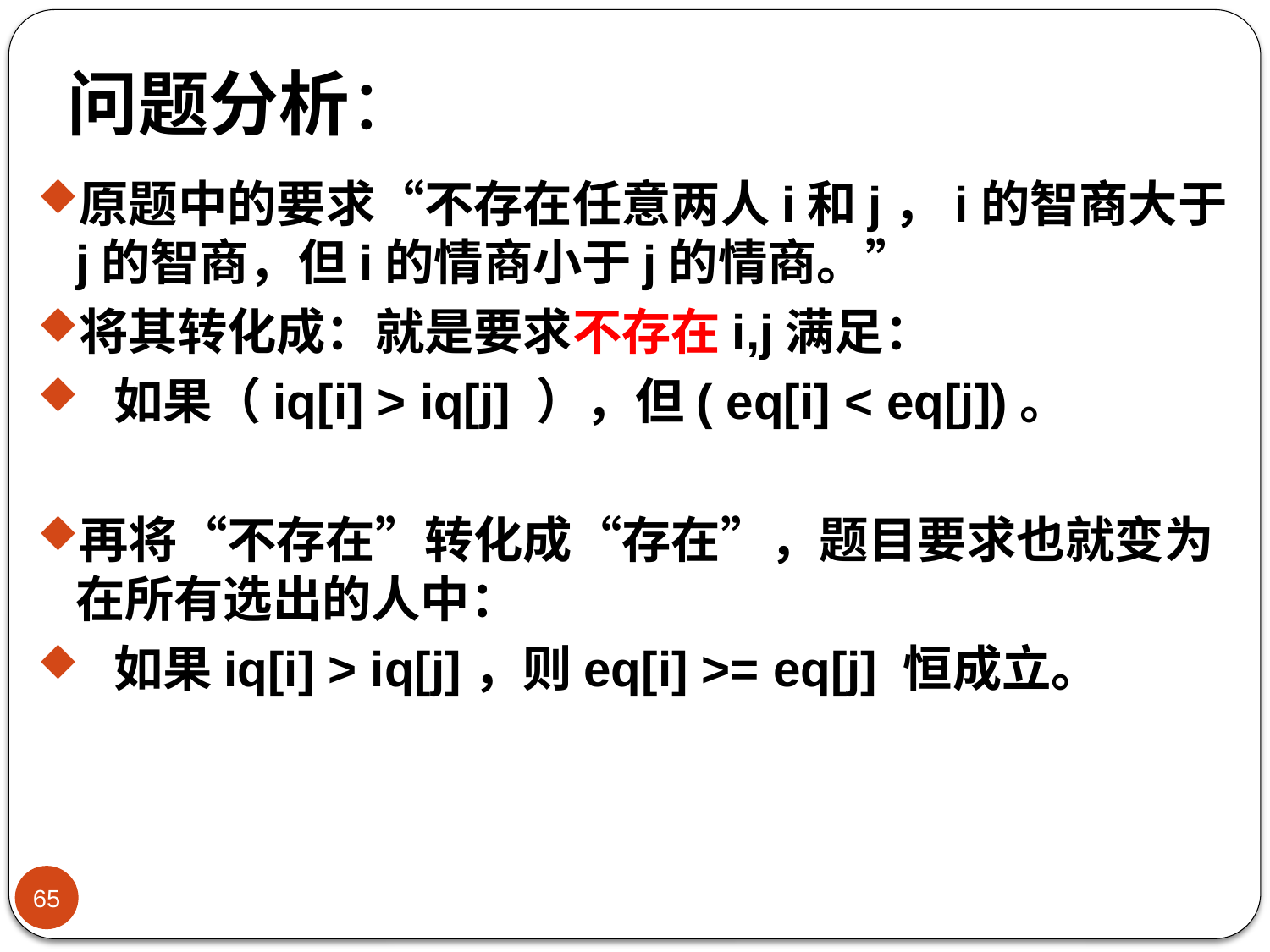

# 问题分析：
原题中的要求“不存在任意两人i和j，i的智商大于j的智商，但i的情商小于j的情商。”
将其转化成：就是要求不存在i,j满足：
  如果（iq[i] > iq[j] ），但( eq[i] < eq[j])。

再将“不存在”转化成“存在”，题目要求也就变为在所有选出的人中：
  如果iq[i] > iq[j]，则eq[i] >= eq[j] 恒成立。

65